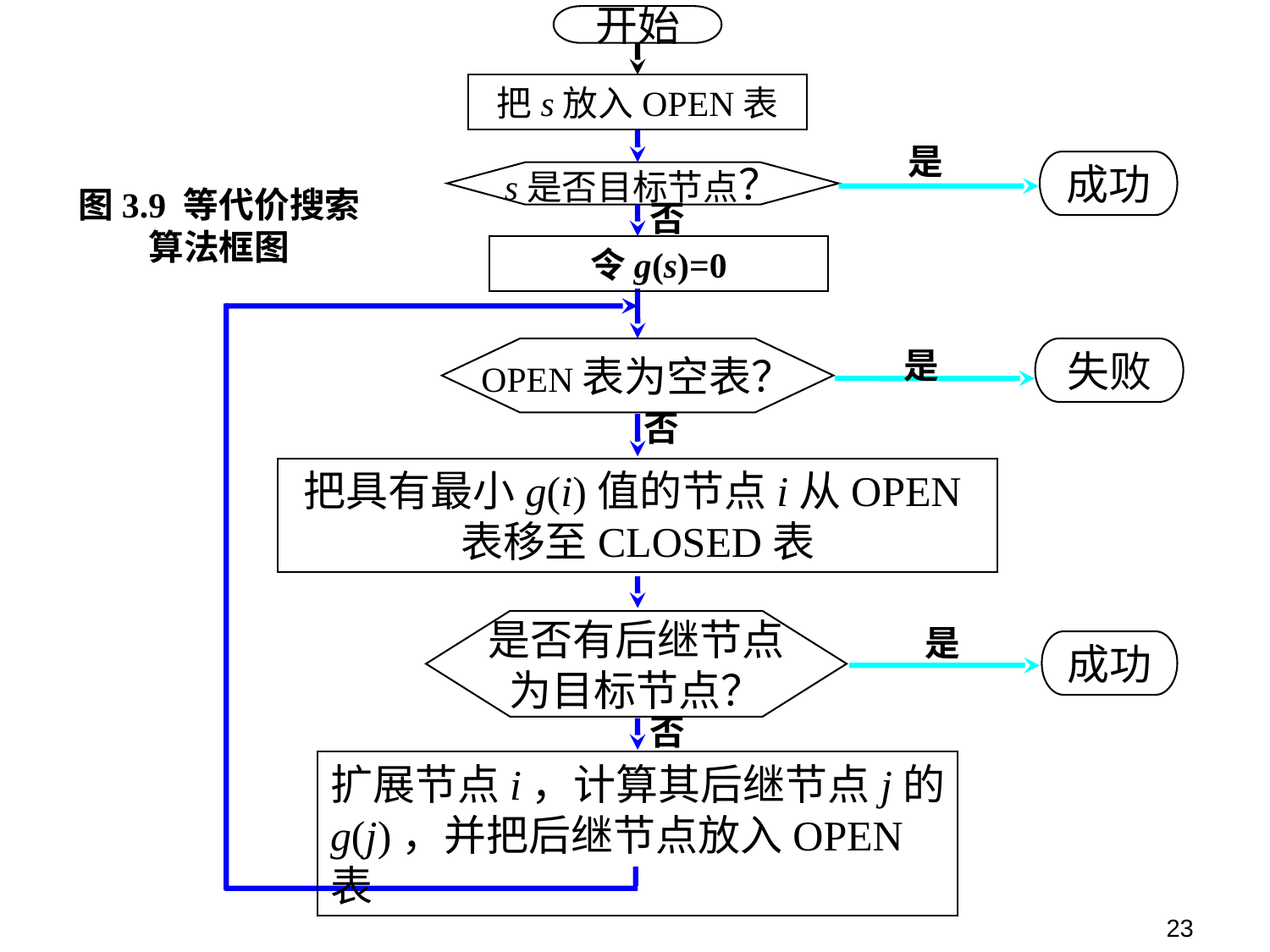

开始

把s放入OPEN表

是
成功
s是否目标节点？

否

令g(s)=0

OPEN表为空表？
失败
是

否

把具有最小g(i)值的节点i从OPEN表移至CLOSED表

是否有后继节点
为目标节点？
是
成功

否

扩展节点i，计算其后继节点j的g(j)，并把后继节点放入OPEN表
图3.9 等代价搜索
算法框图
23